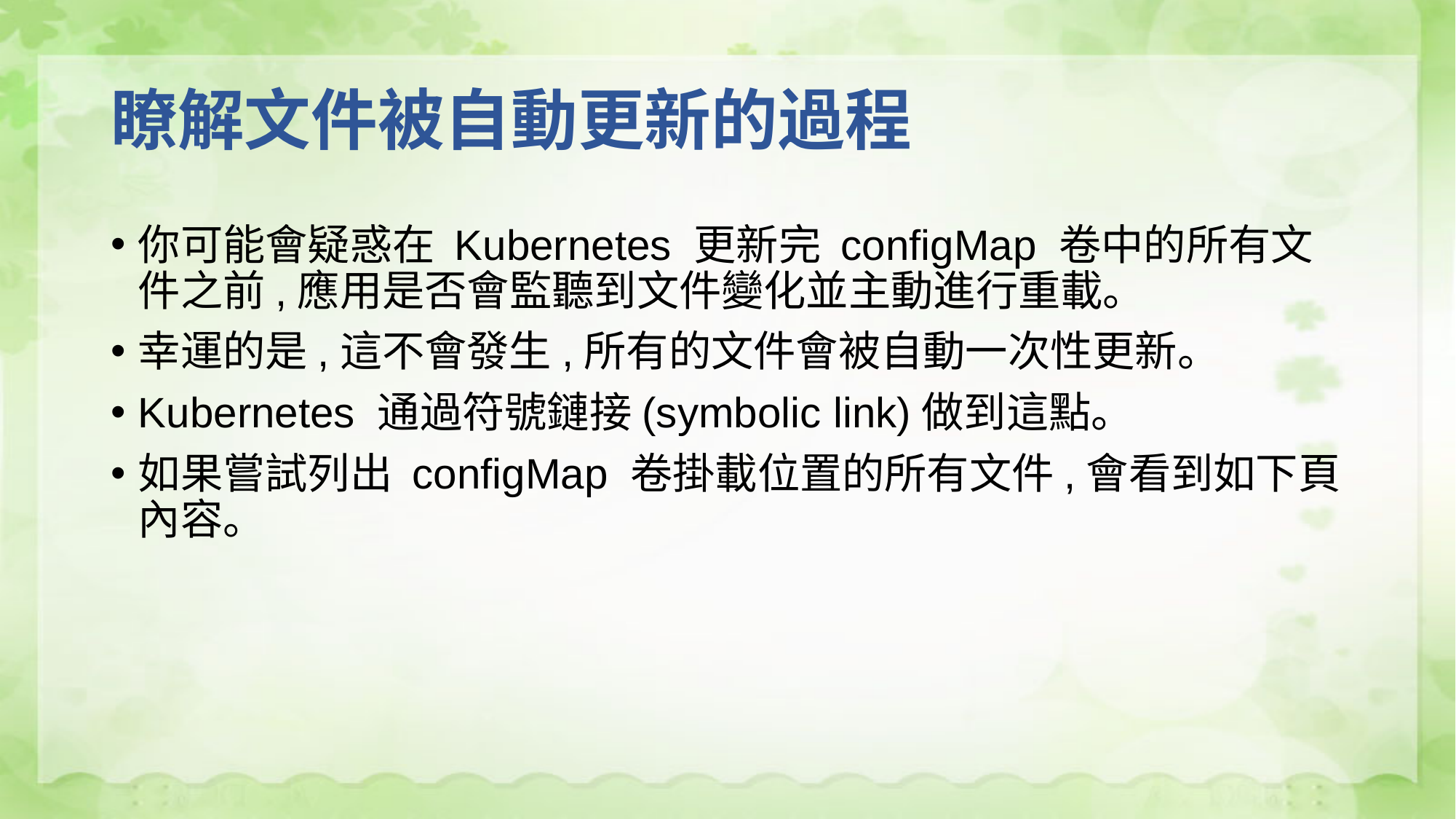

# 瞭解文件被自動更新的過程
你可能會疑惑在 Kubernetes 更新完 configMap 卷中的所有文件之前,應用是否會監聽到文件變化並主動進行重載。
幸運的是,這不會發生,所有的文件會被自動一次性更新。
Kubernetes 通過符號鏈接(symbolic link)做到這點。
如果嘗試列出 configMap 卷掛載位置的所有文件,會看到如下頁內容。